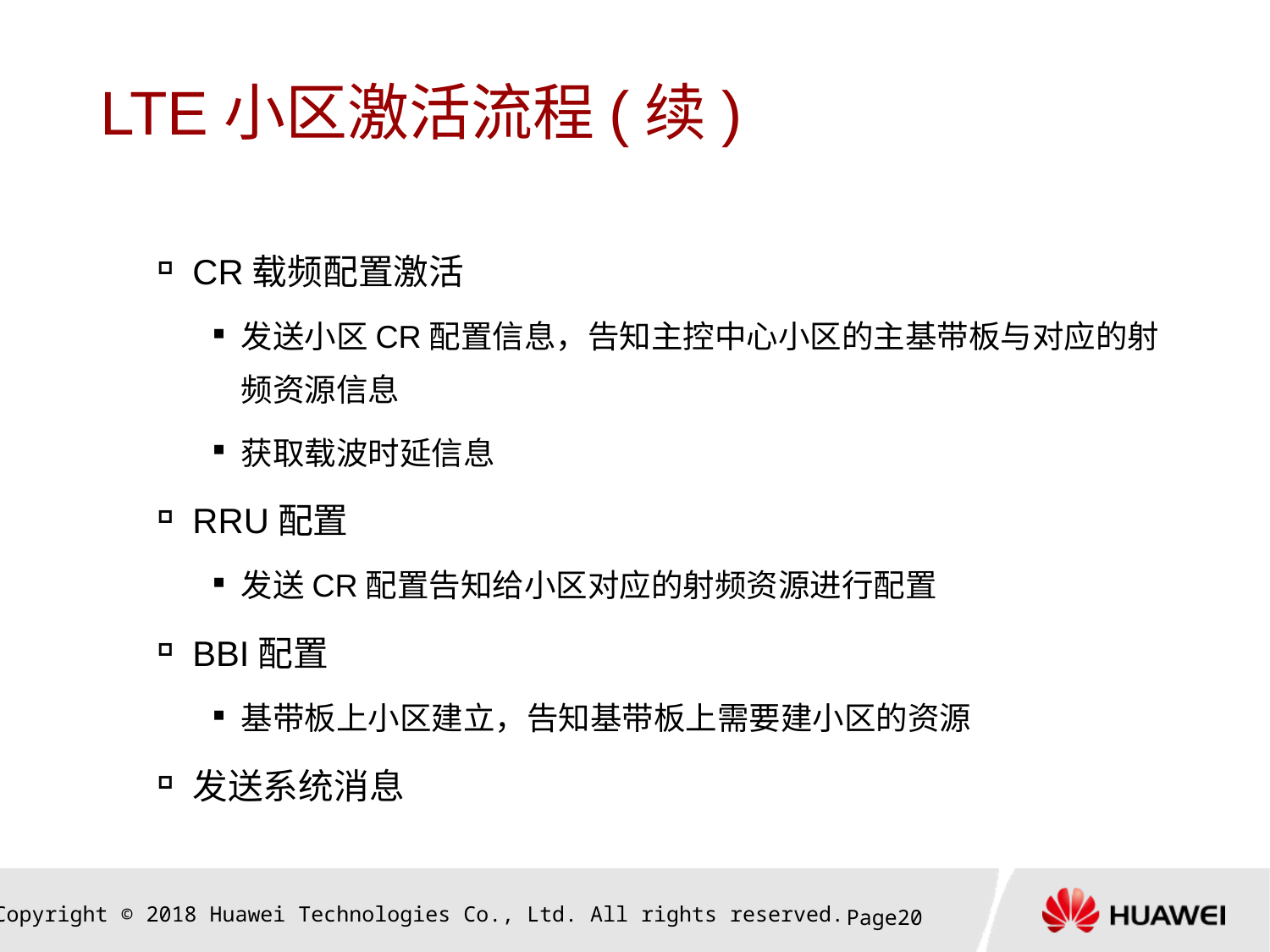

# LTE小区激活流程(续)
CR载频配置激活
发送小区CR配置信息，告知主控中心小区的主基带板与对应的射频资源信息
获取载波时延信息
RRU配置
发送CR配置告知给小区对应的射频资源进行配置
BBI配置
基带板上小区建立，告知基带板上需要建小区的资源
发送系统消息
Page20